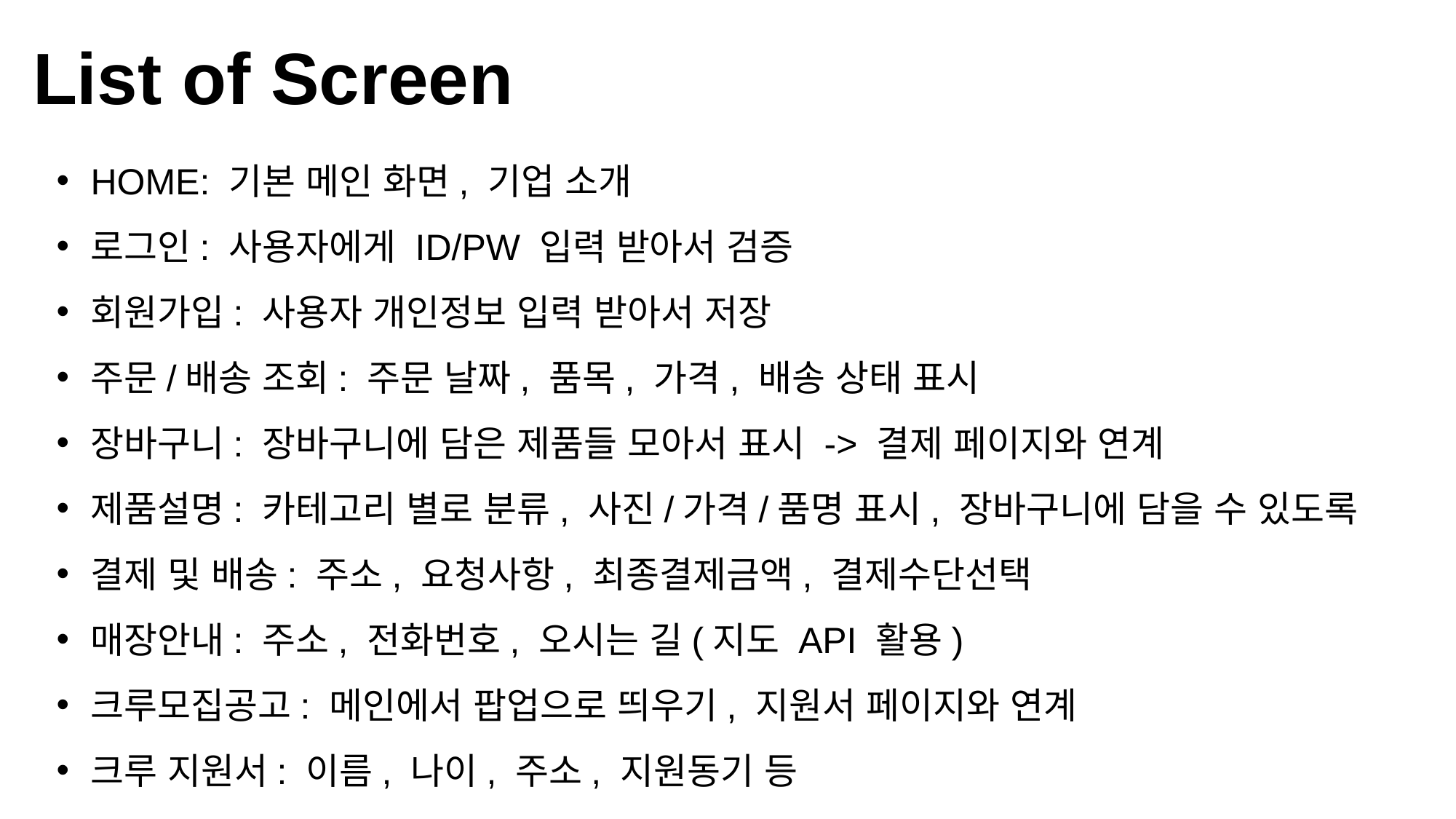

List of Screen
HOME: 기본 메인 화면, 기업 소개
로그인: 사용자에게 ID/PW 입력 받아서 검증
회원가입: 사용자 개인정보 입력 받아서 저장
주문/배송 조회: 주문 날짜, 품목, 가격, 배송 상태 표시
장바구니: 장바구니에 담은 제품들 모아서 표시 -> 결제 페이지와 연계
제품설명: 카테고리 별로 분류, 사진/가격/품명 표시, 장바구니에 담을 수 있도록
결제 및 배송: 주소, 요청사항, 최종결제금액, 결제수단선택
매장안내: 주소, 전화번호, 오시는 길(지도 API 활용)
크루모집공고: 메인에서 팝업으로 띄우기, 지원서 페이지와 연계
크루 지원서: 이름, 나이, 주소, 지원동기 등